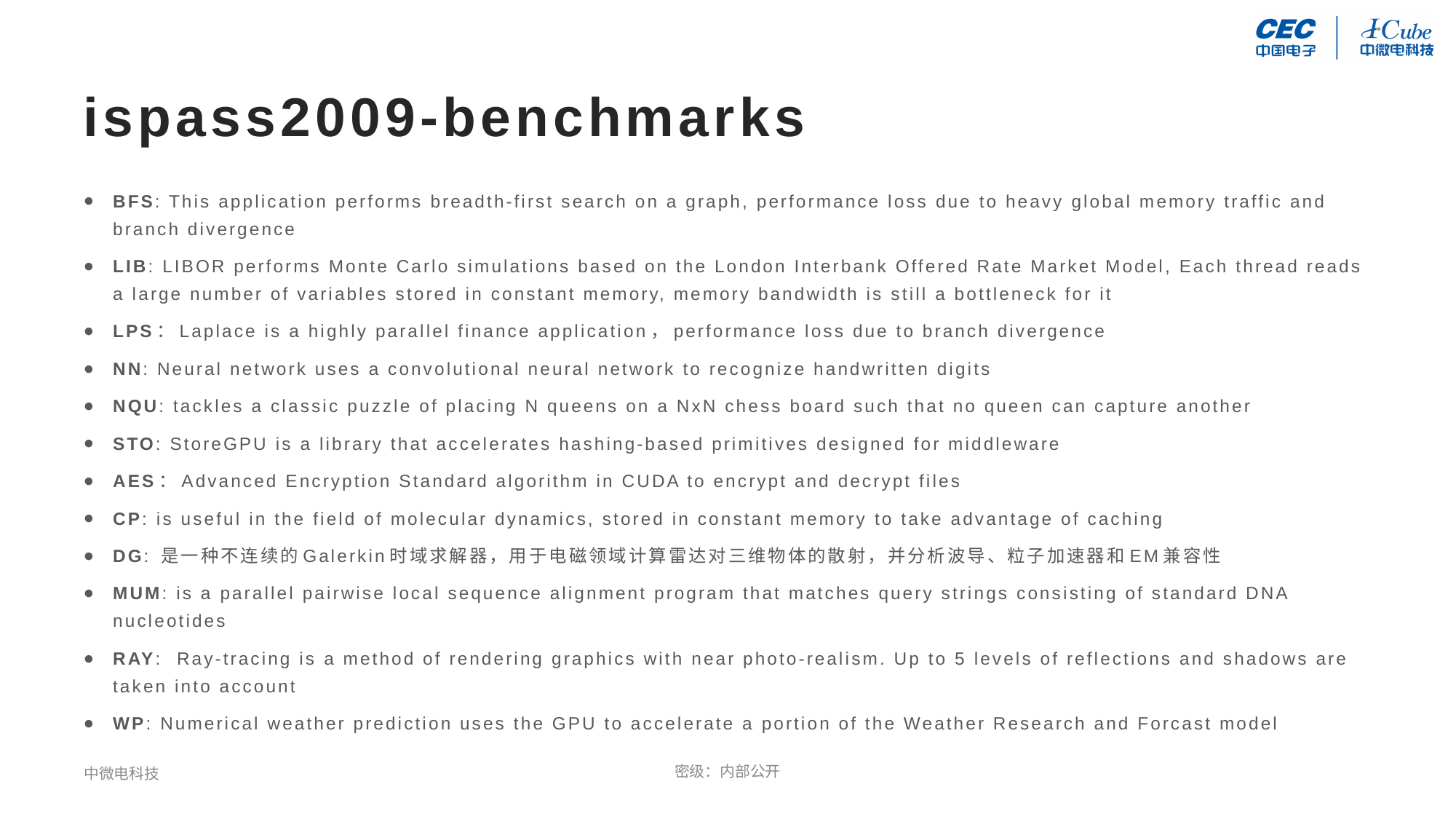

# ispass2009-benchmarks
BFS: This application performs breadth-first search on a graph, performance loss due to heavy global memory traffic and branch divergence
LIB: LIBOR performs Monte Carlo simulations based on the London Interbank Offered Rate Market Model, Each thread reads a large number of variables stored in constant memory, memory bandwidth is still a bottleneck for it
LPS：Laplace is a highly parallel finance application，performance loss due to branch divergence
NN: Neural network uses a convolutional neural network to recognize handwritten digits
NQU: tackles a classic puzzle of placing N queens on a NxN chess board such that no queen can capture another
STO: StoreGPU is a library that accelerates hashing-based primitives designed for middleware
AES：Advanced Encryption Standard algorithm in CUDA to encrypt and decrypt files
CP: is useful in the field of molecular dynamics, stored in constant memory to take advantage of caching
DG: 是一种不连续的Galerkin时域求解器，用于电磁领域计算雷达对三维物体的散射，并分析波导、粒子加速器和EM兼容性
MUM: is a parallel pairwise local sequence alignment program that matches query strings consisting of standard DNA nucleotides
RAY:  Ray-tracing is a method of rendering graphics with near photo-realism. Up to 5 levels of reflections and shadows are taken into account
WP: Numerical weather prediction uses the GPU to accelerate a portion of the Weather Research and Forcast model
中微电科技
密级：内部公开
32